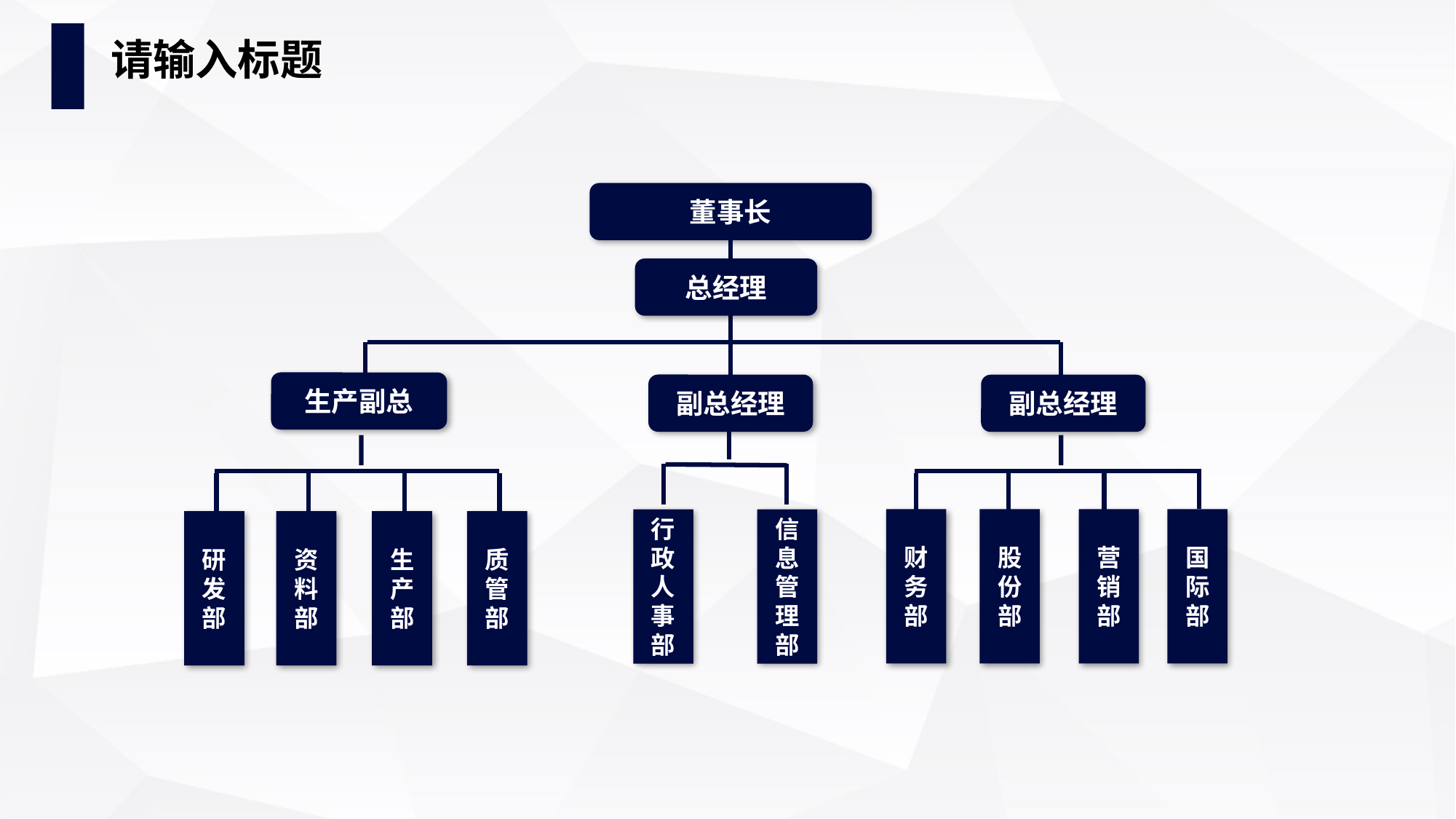

# 请输入标题
董事长
总经理
生产副总
副总经理
副总经理
财务部
股份部
营销部
国际部
行政人事部
信息管理部
研发部
资料部
生产部
质管部